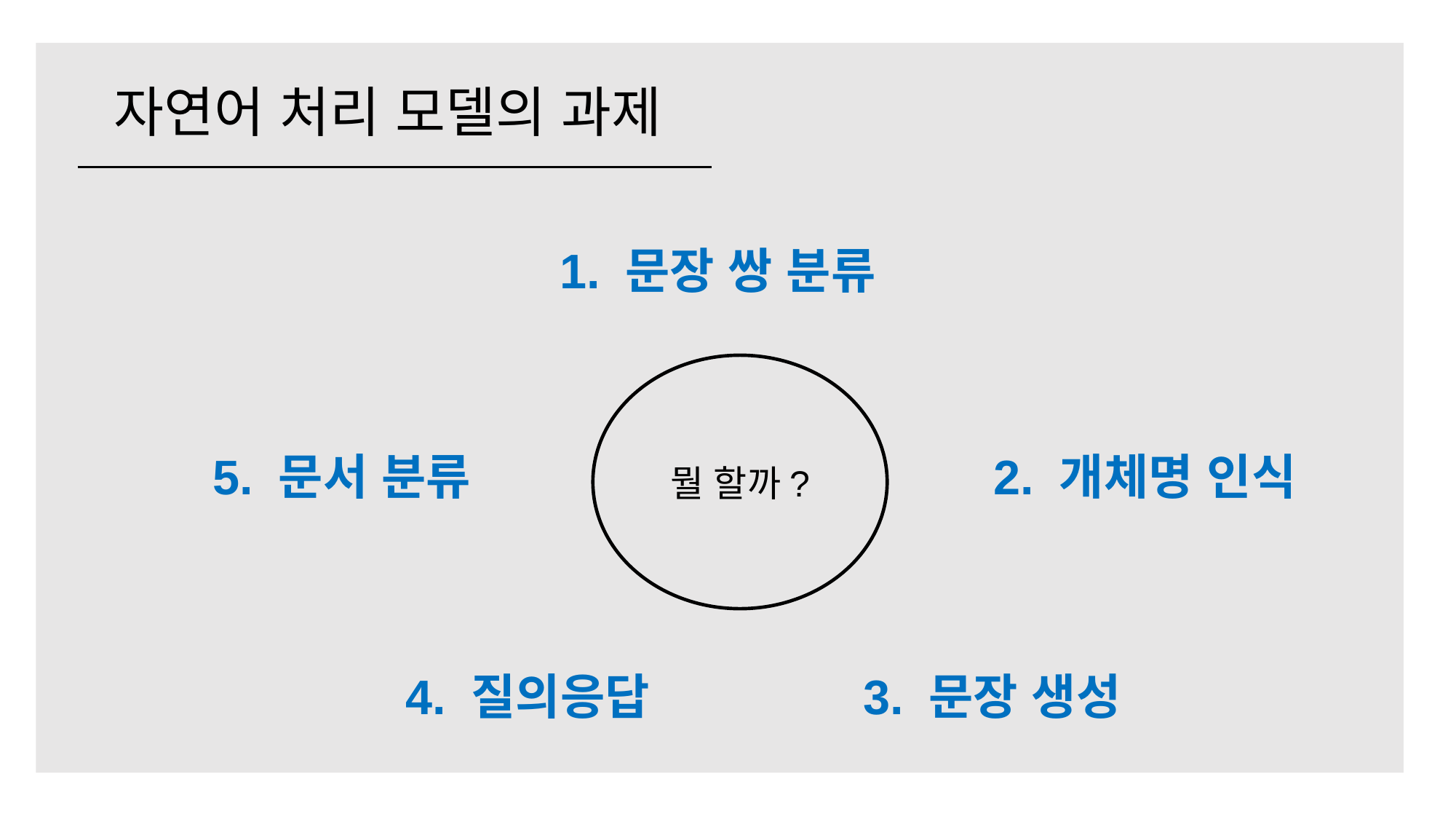

# 자연어 처리 모델의 과제
1. 문장 쌍 분류
뭘 할까?
5. 문서 분류
2. 개체명 인식
4. 질의응답
3. 문장 생성